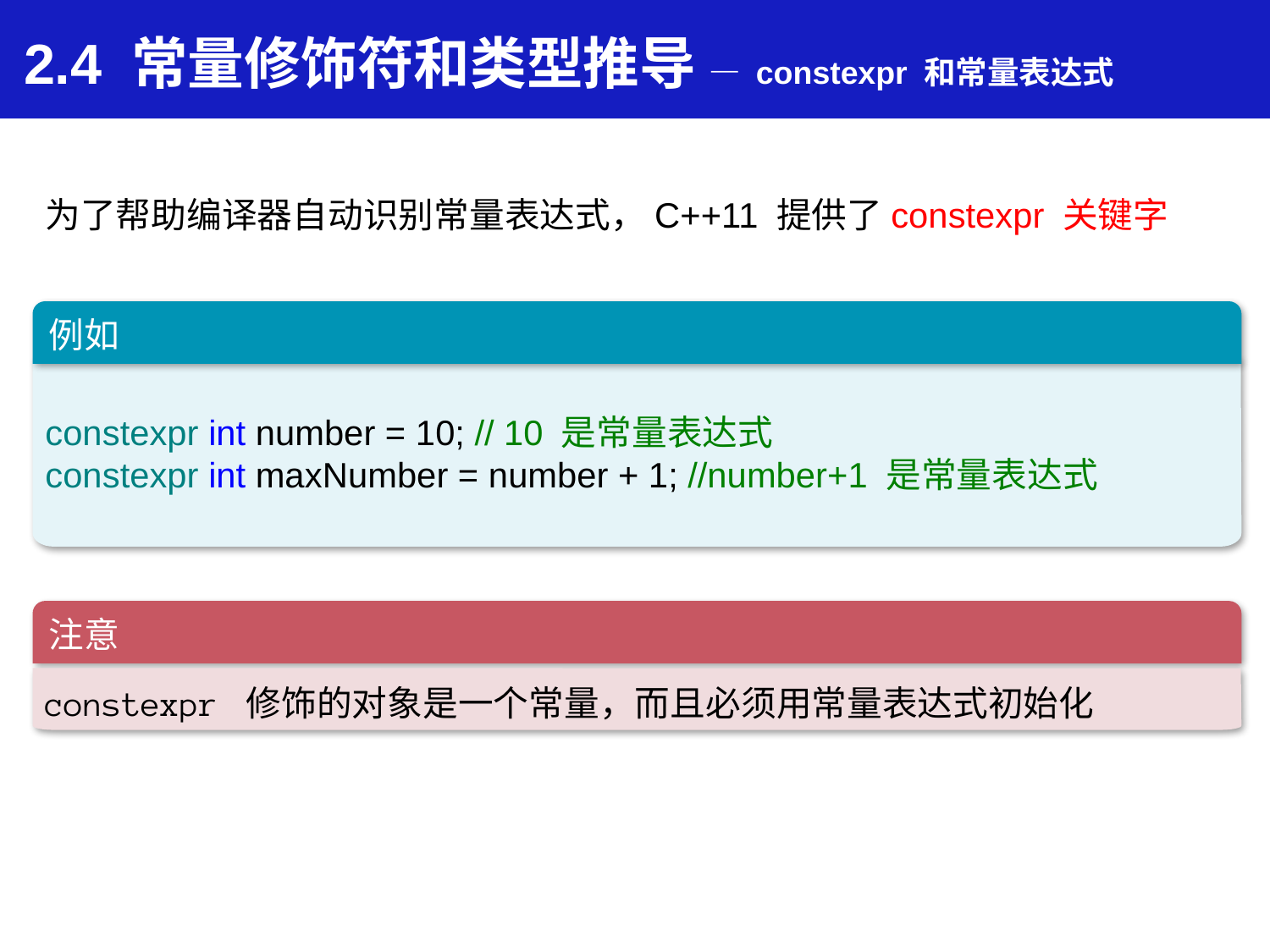

2.4 常量修饰符和类型推导 — constexpr 和常量表达式
为了帮助编译器自动识别常量表达式，C++11 提供了constexpr 关键字
例如
constexpr int number = 10; // 10 是常量表达式
constexpr int maxNumber = number + 1; //number+1 是常量表达式
注意
constexpr 修饰的对象是一个常量，而且必须用常量表达式初始化
26